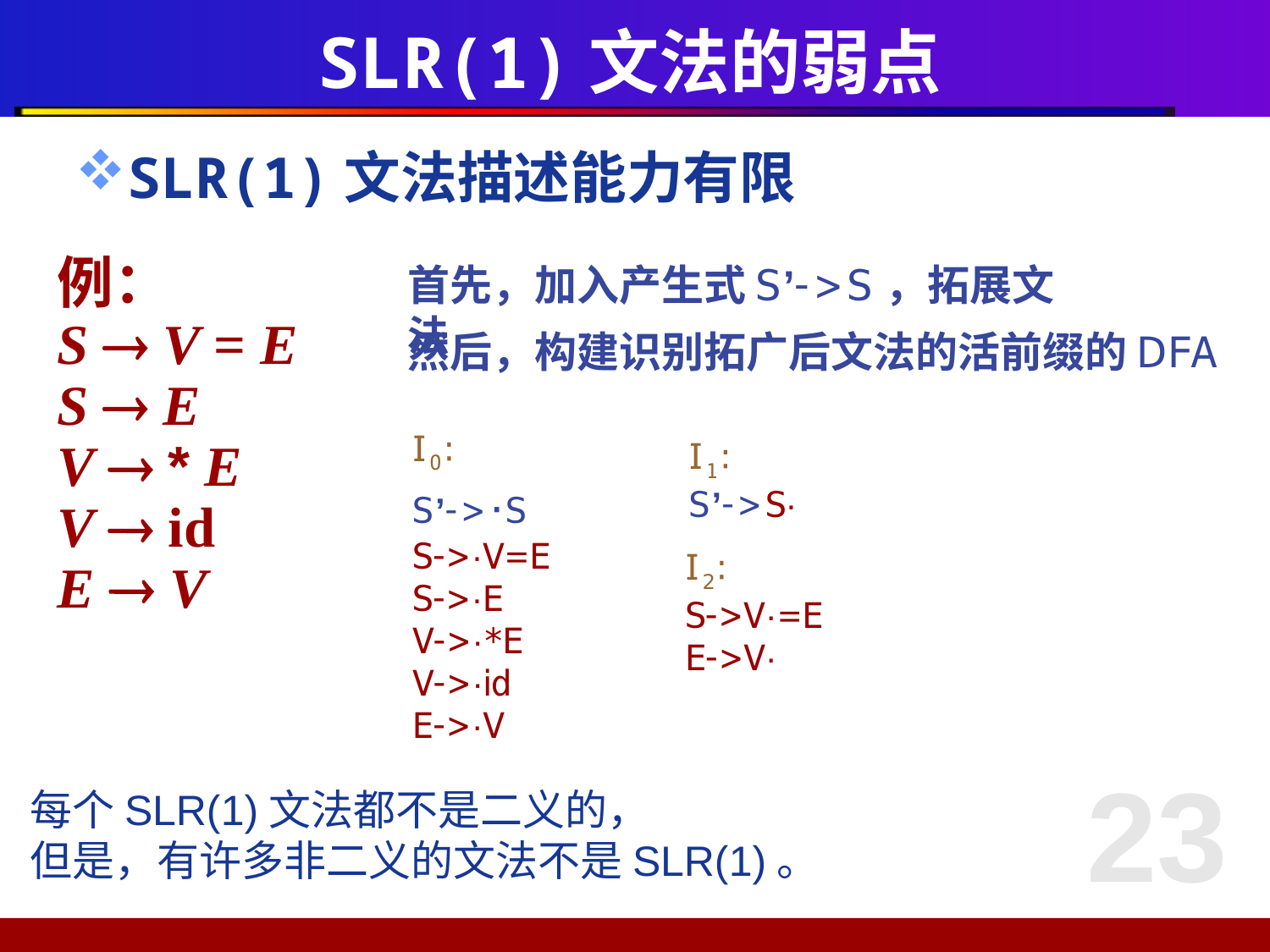

# SLR(1)文法的弱点
SLR(1)文法描述能力有限
例：
S → V = E
S → E
V → * E
V → id
E → V
首先，加入产生式S’->S，拓展文法
然后，构建识别拓广后文法的活前缀的DFA
I0:
S’->·S
S->·V=E
S->·E
V->·*E
V->·id
E->·V
I1:
S’->S·
I2:
S->V·=E
E->V·
23
每个SLR(1)文法都不是二义的，
但是，有许多非二义的文法不是SLR(1)。